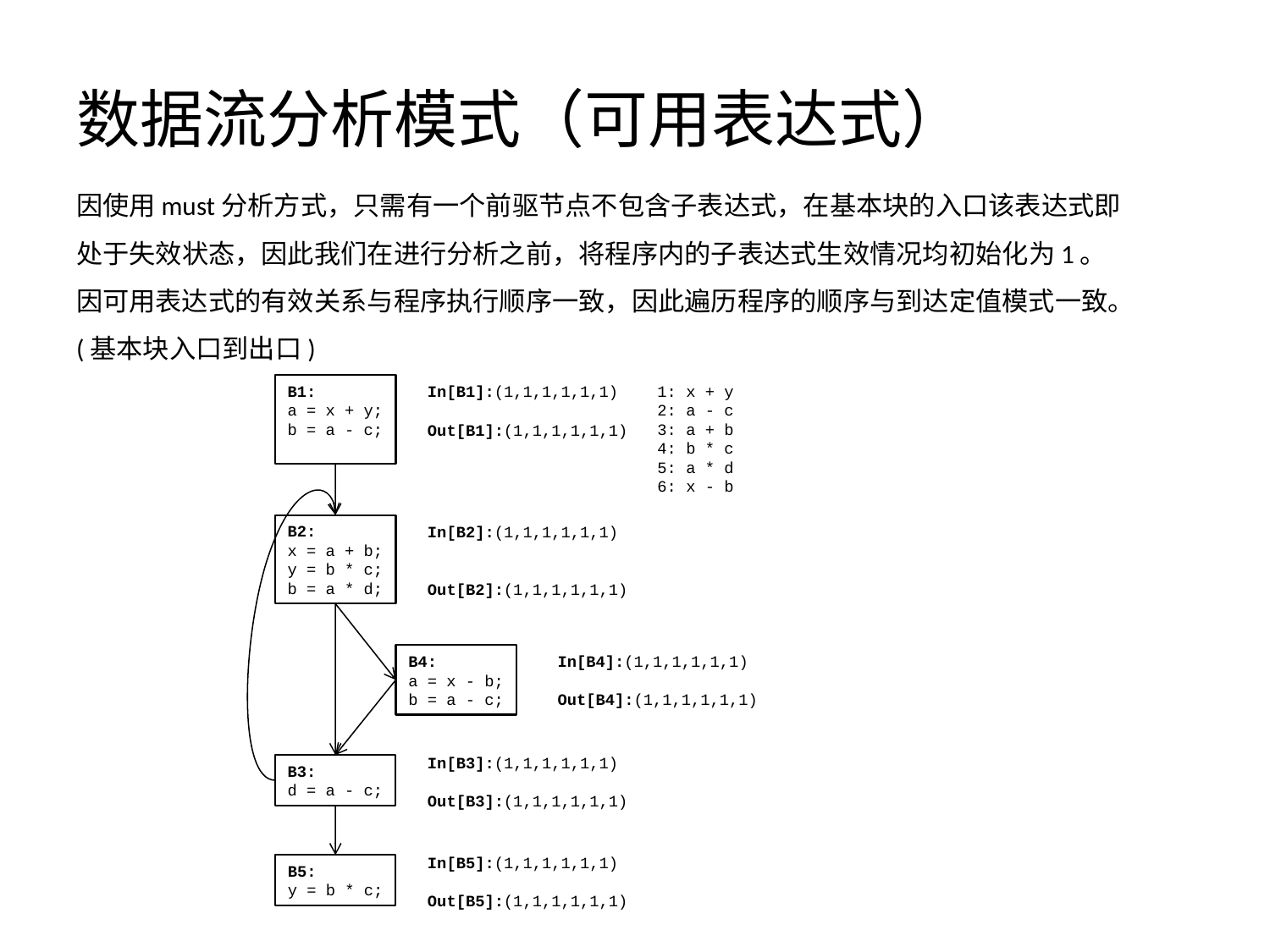

# 数据流分析模式（可用表达式）
因使用must分析方式，只需有一个前驱节点不包含子表达式，在基本块的入口该表达式即处于失效状态，因此我们在进行分析之前，将程序内的子表达式生效情况均初始化为1。
因可用表达式的有效关系与程序执行顺序一致，因此遍历程序的顺序与到达定值模式一致。(基本块入口到出口)

B1:
a = x + y;
b = a - c;
In[B1]:(1,1,1,1,1,1)
1: x + y
2: a - c
3: a + b
4: b * c
5: a * d
6: x - b
Out[B1]:(1,1,1,1,1,1)
B2:
x = a + b;
y = b * c;
b = a * d;
In[B2]:(1,1,1,1,1,1)
Out[B2]:(1,1,1,1,1,1)
B4:
a = x - b;
b = a - c;
In[B4]:(1,1,1,1,1,1)
Out[B4]:(1,1,1,1,1,1)
In[B3]:(1,1,1,1,1,1)
B3:
d = a - c;
Out[B3]:(1,1,1,1,1,1)
In[B5]:(1,1,1,1,1,1)
B5:
y = b * c;
Out[B5]:(1,1,1,1,1,1)